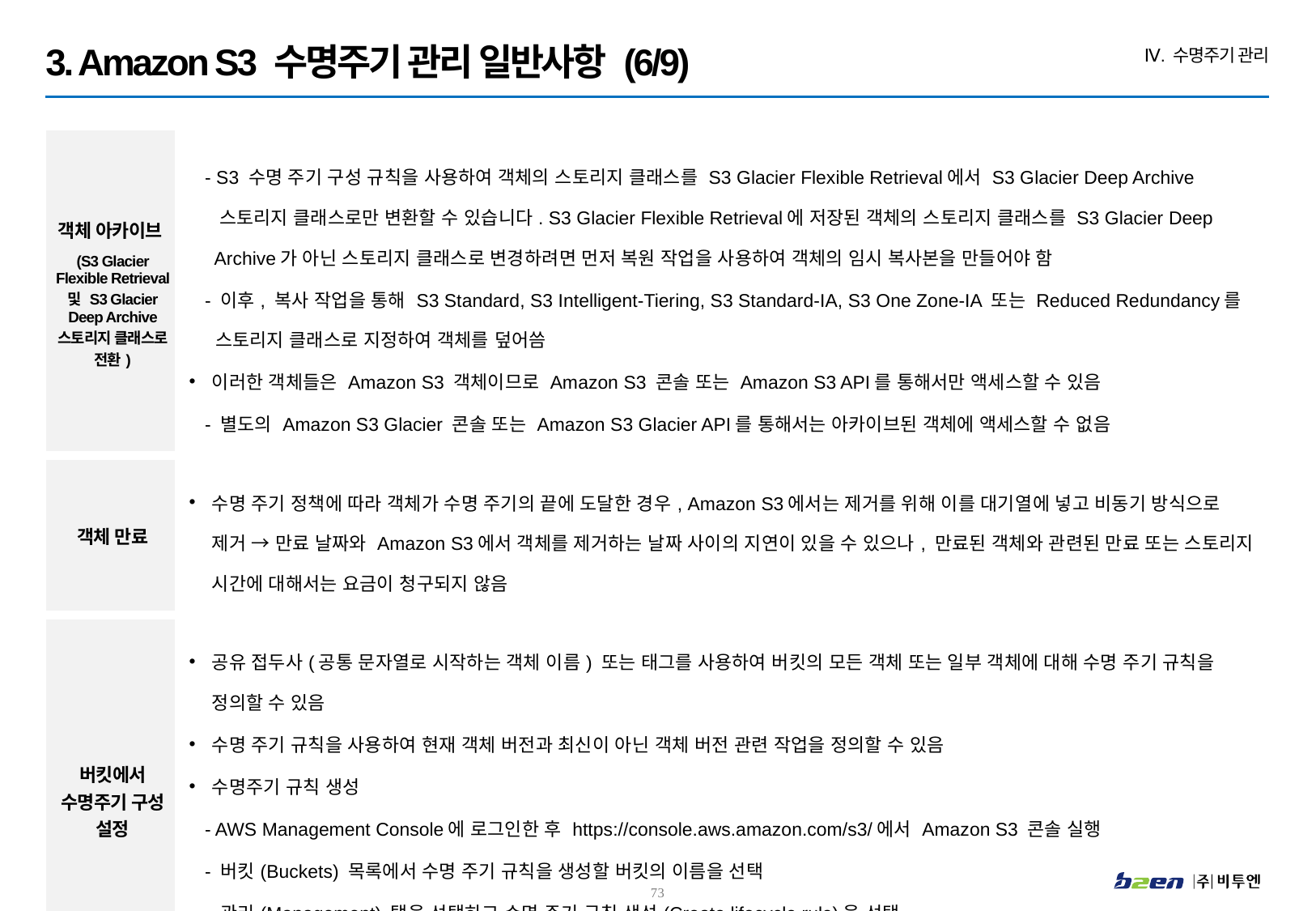

3. Amazon S3 수명주기 관리 일반사항 (6/9)
Ⅳ. 수명주기 관리
| 객체 아카이브 (S3 Glacier Flexible Retrieval 및 S3 Glacier Deep Archive 스토리지 클래스로 전환) | - S3 수명 주기 구성 규칙을 사용하여 객체의 스토리지 클래스를 S3 Glacier Flexible Retrieval에서 S3 Glacier Deep Archive 스토리지 클래스로만 변환할 수 있습니다. S3 Glacier Flexible Retrieval에 저장된 객체의 스토리지 클래스를 S3 Glacier Deep Archive가 아닌 스토리지 클래스로 변경하려면 먼저 복원 작업을 사용하여 객체의 임시 복사본을 만들어야 함 - 이후, 복사 작업을 통해 S3 Standard, S3 Intelligent-Tiering, S3 Standard-IA, S3 One Zone-IA 또는 Reduced Redundancy를 스토리지 클래스로 지정하여 객체를 덮어씀 이러한 객체들은 Amazon S3 객체이므로 Amazon S3 콘솔 또는 Amazon S3 API를 통해서만 액세스할 수 있음 - 별도의 Amazon S3 Glacier 콘솔 또는 Amazon S3 Glacier API를 통해서는 아카이브된 객체에 액세스할 수 없음 |
| --- | --- |
| 객체 만료 | 수명 주기 정책에 따라 객체가 수명 주기의 끝에 도달한 경우, Amazon S3에서는 제거를 위해 이를 대기열에 넣고 비동기 방식으로 제거 → 만료 날짜와 Amazon S3에서 객체를 제거하는 날짜 사이의 지연이 있을 수 있으나, 만료된 객체와 관련된 만료 또는 스토리지 시간에 대해서는 요금이 청구되지 않음 |
| 버킷에서 수명주기 구성 설정 | 공유 접두사(공통 문자열로 시작하는 객체 이름) 또는 태그를 사용하여 버킷의 모든 객체 또는 일부 객체에 대해 수명 주기 규칙을 정의할 수 있음 수명 주기 규칙을 사용하여 현재 객체 버전과 최신이 아닌 객체 버전 관련 작업을 정의할 수 있음 수명주기 규칙 생성 - AWS Management Console에 로그인한 후 https://console.aws.amazon.com/s3/에서 Amazon S3 콘솔 실행 - 버킷(Buckets) 목록에서 수명 주기 규칙을 생성할 버킷의 이름을 선택 - 관리(Management) 탭을 선택하고 수명 주기 규칙 생성(Create lifecycle rule)을 선택 - 수명 주기 규칙 이름(Lifecycle rule name)에 규칙의 이름을 입력(단, 버킷 내 고유한 이름이 되도록 지정) |
73